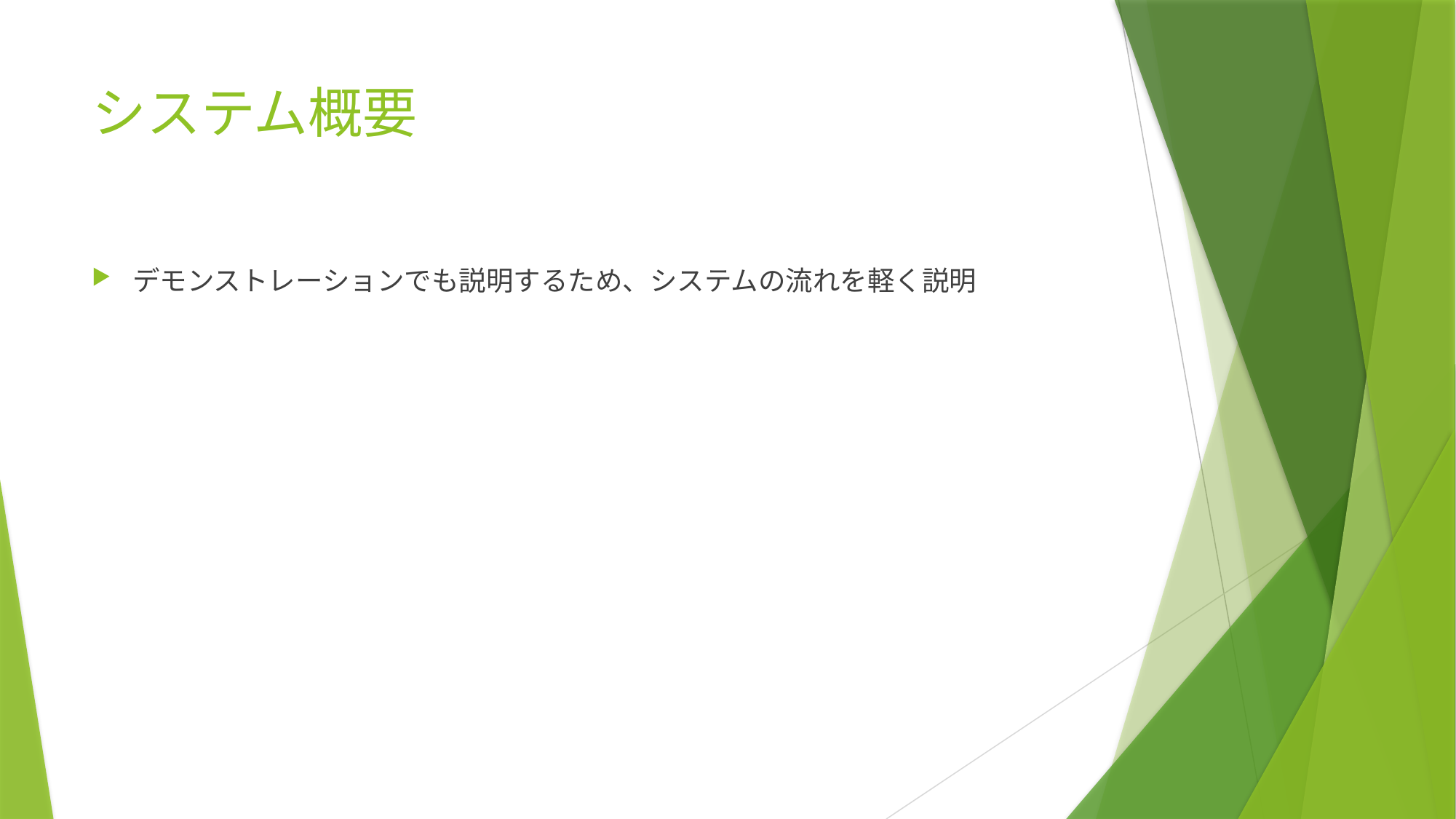

# システム概要
デモンストレーションでも説明するため、システムの流れを軽く説明